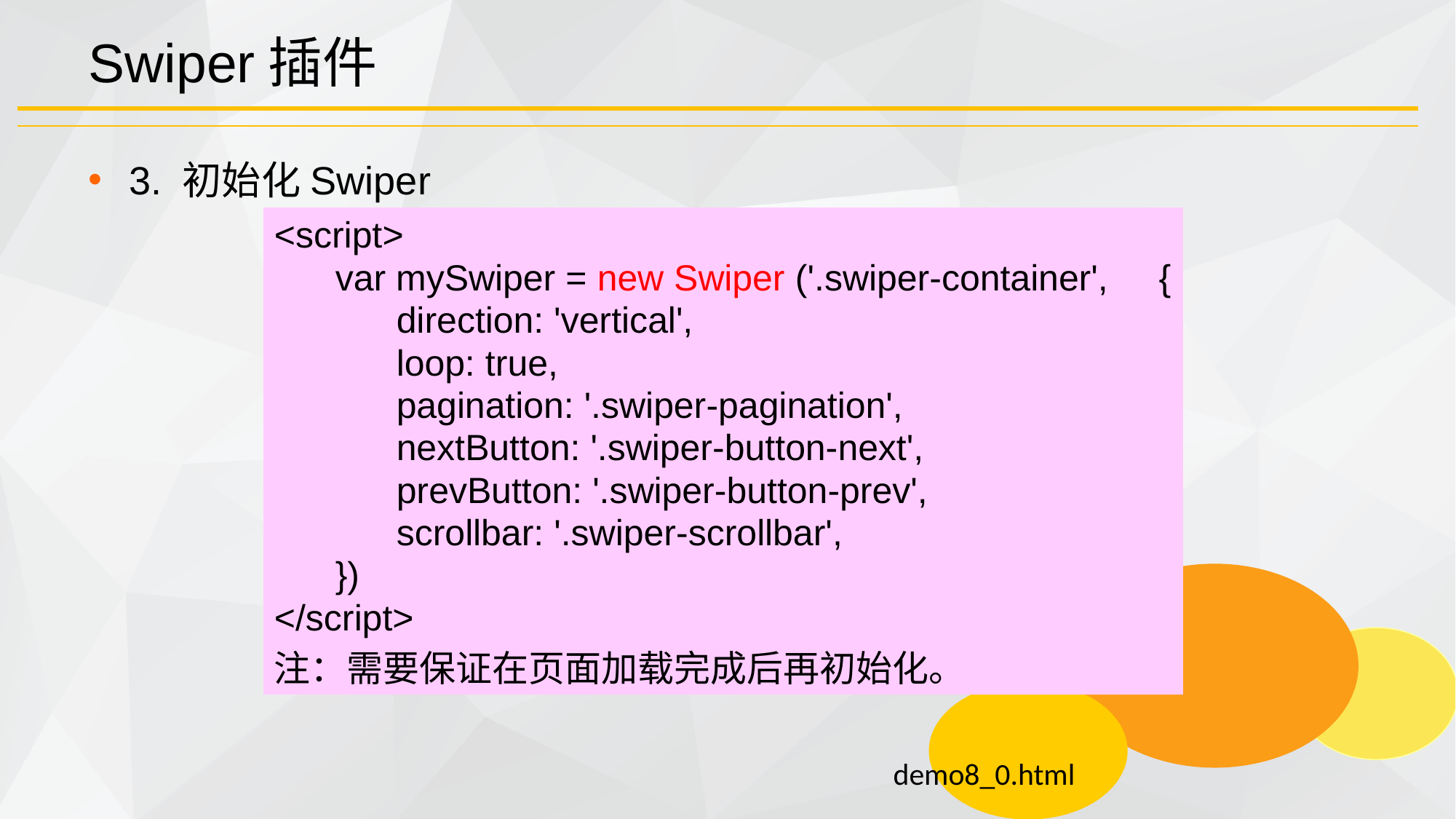

# Swiper插件
3. 初始化Swiper
<script>
      var mySwiper = new Swiper ('.swiper-container',     {
            direction: 'vertical',
            loop: true,
            pagination: '.swiper-pagination',
            nextButton: '.swiper-button-next',
            prevButton: '.swiper-button-prev',
            scrollbar: '.swiper-scrollbar',
      })
</script>
注：需要保证在页面加载完成后再初始化。
demo8_0.html